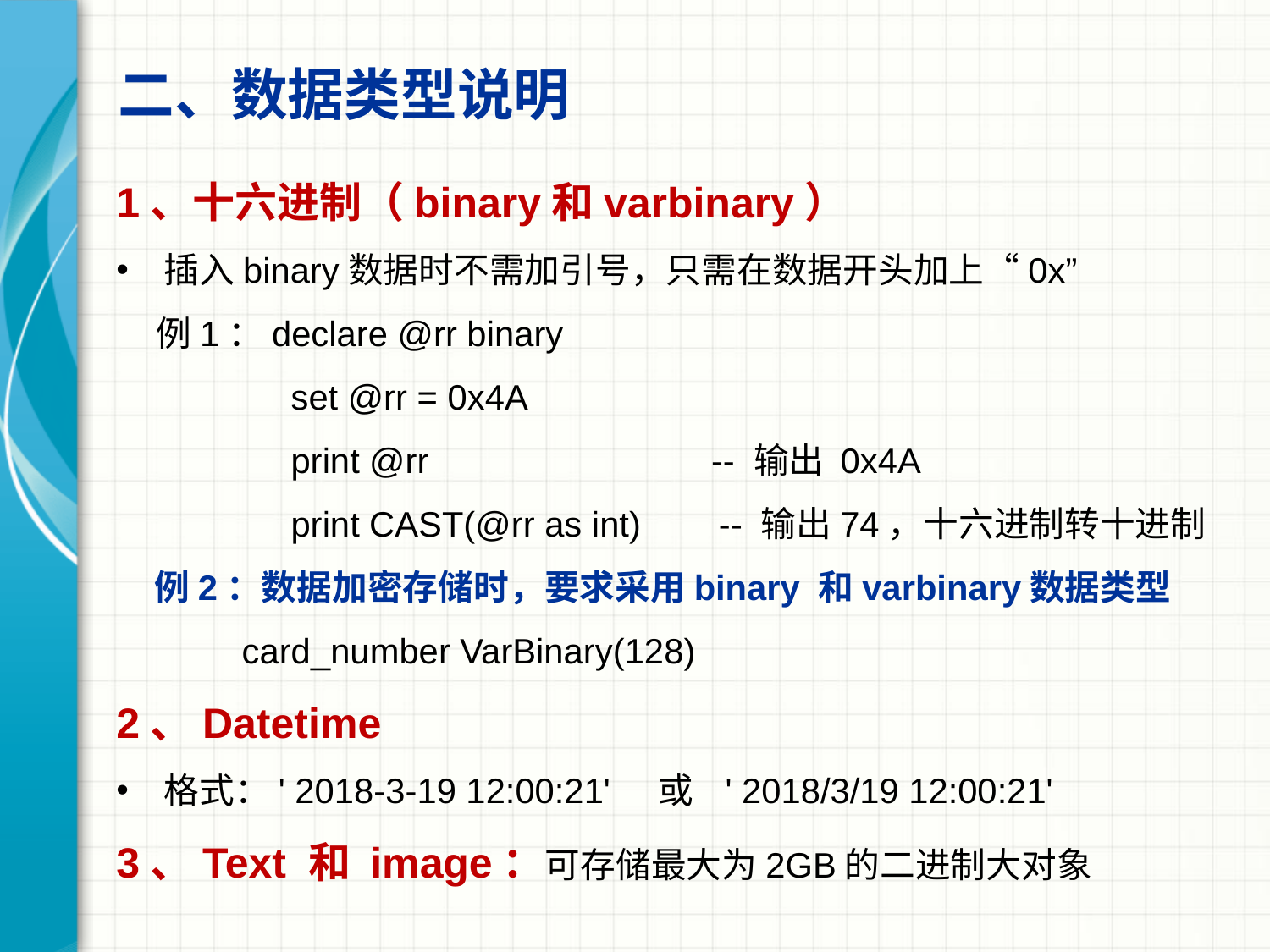

二、数据类型说明
1、十六进制（binary和varbinary）
插入binary数据时不需加引号，只需在数据开头加上“0x”
    例1：declare @rr binary
	 set @rr = 0x4A
	 print @rr                             -- 输出 0x4A
	 print CAST(@rr as int)        -- 输出74，十六进制转十进制
例2：数据加密存储时，要求采用binary 和varbinary数据类型
         card_number VarBinary(128)
2、Datetime
格式：' 2018-3-19 12:00:21'    或   ' 2018/3/19 12:00:21'
3、Text 和 image：可存储最大为2GB的二进制大对象